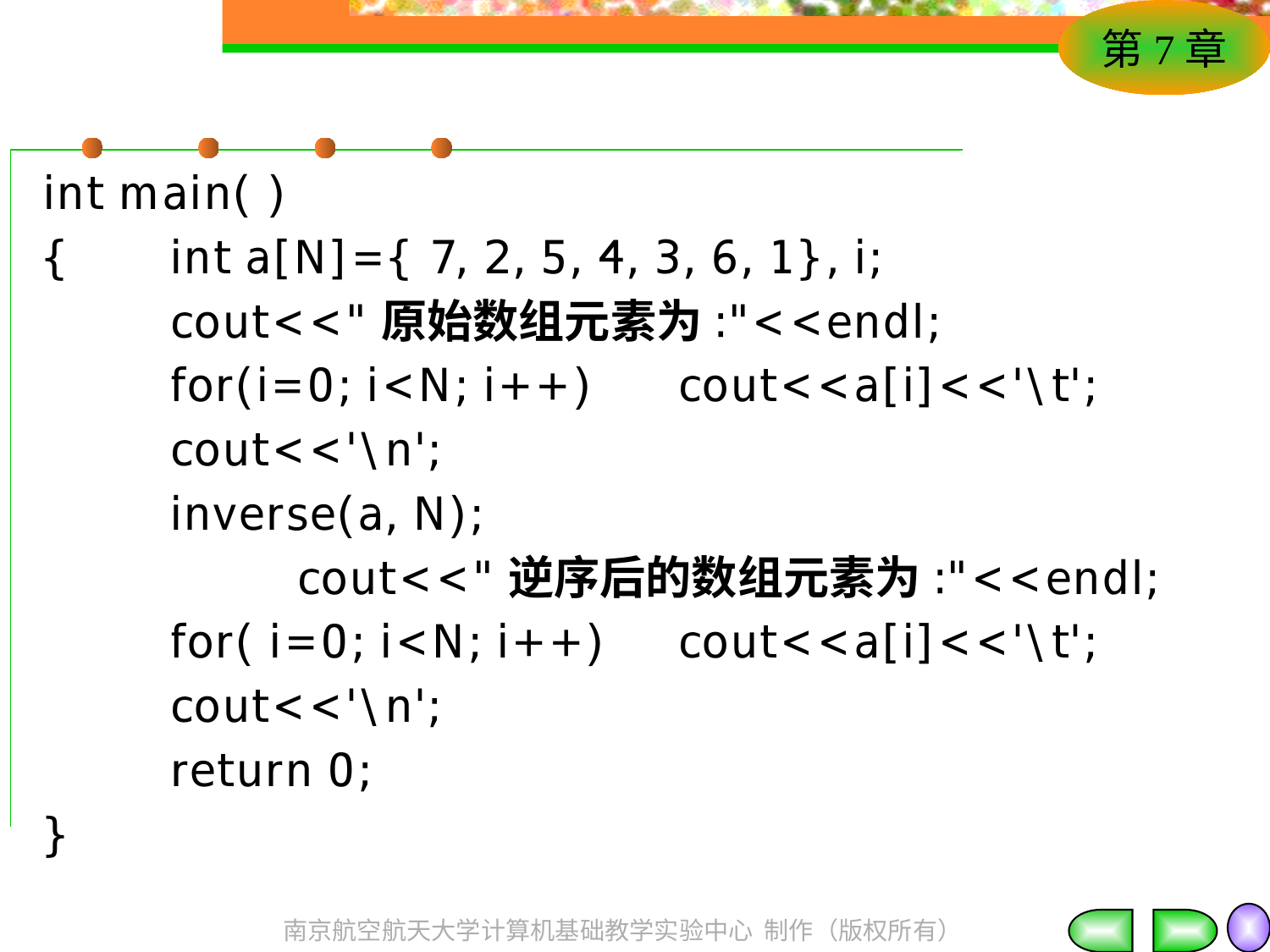

#
int main( )
{	int a[N]={ 7, 2, 5, 4, 3, 6, 1}, i;
	cout<<"原始数组元素为:"<<endl;
	for(i=0; i<N; i++)	cout<<a[i]<<'\t';
	cout<<'\n';
	inverse(a, N);
		cout<<"逆序后的数组元素为:"<<endl;
	for( i=0; i<N; i++)	cout<<a[i]<<'\t';
	cout<<'\n';
	return 0;
}